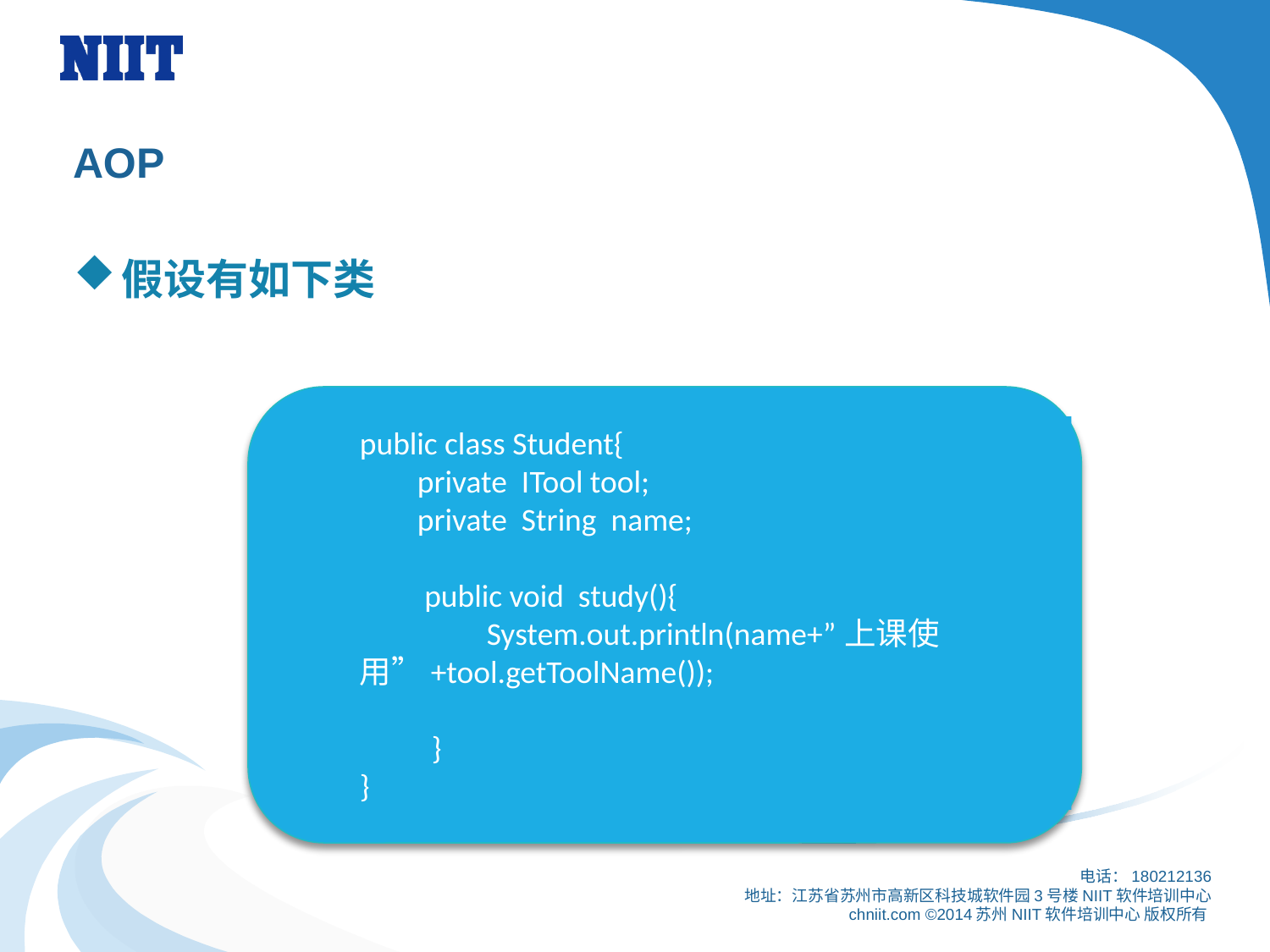

# AOP
假设有如下类

public class Student{
        private  ITool tool;
        private  String  name;

         public void  study(){
	System.out.println(name+”上课使用”+tool.getToolName());

          }
}